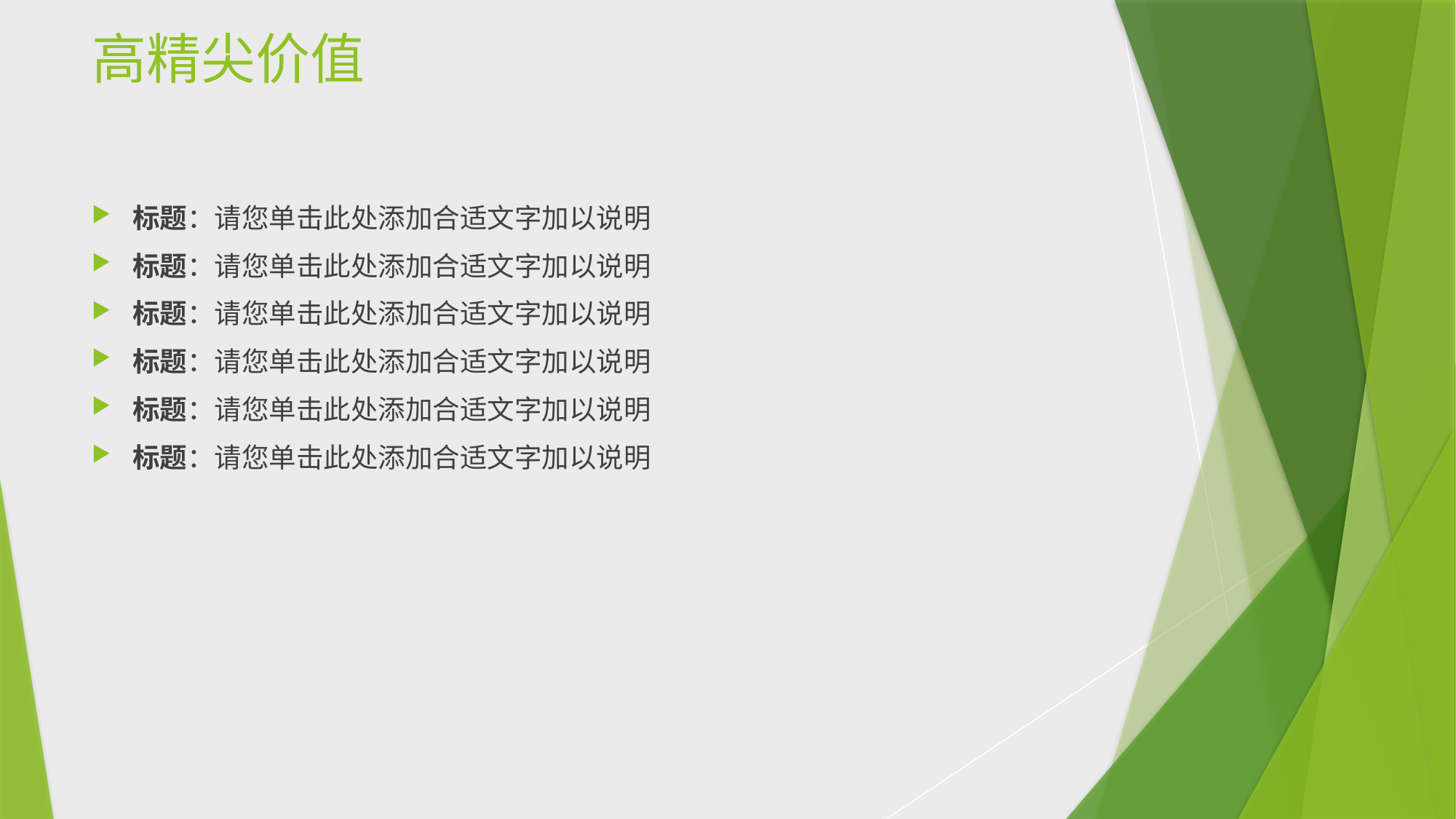

# 高精尖价值

标题：请您单击此处添加合适文字加以说明
标题：请您单击此处添加合适文字加以说明
标题：请您单击此处添加合适文字加以说明
标题：请您单击此处添加合适文字加以说明
标题：请您单击此处添加合适文字加以说明
标题：请您单击此处添加合适文字加以说明